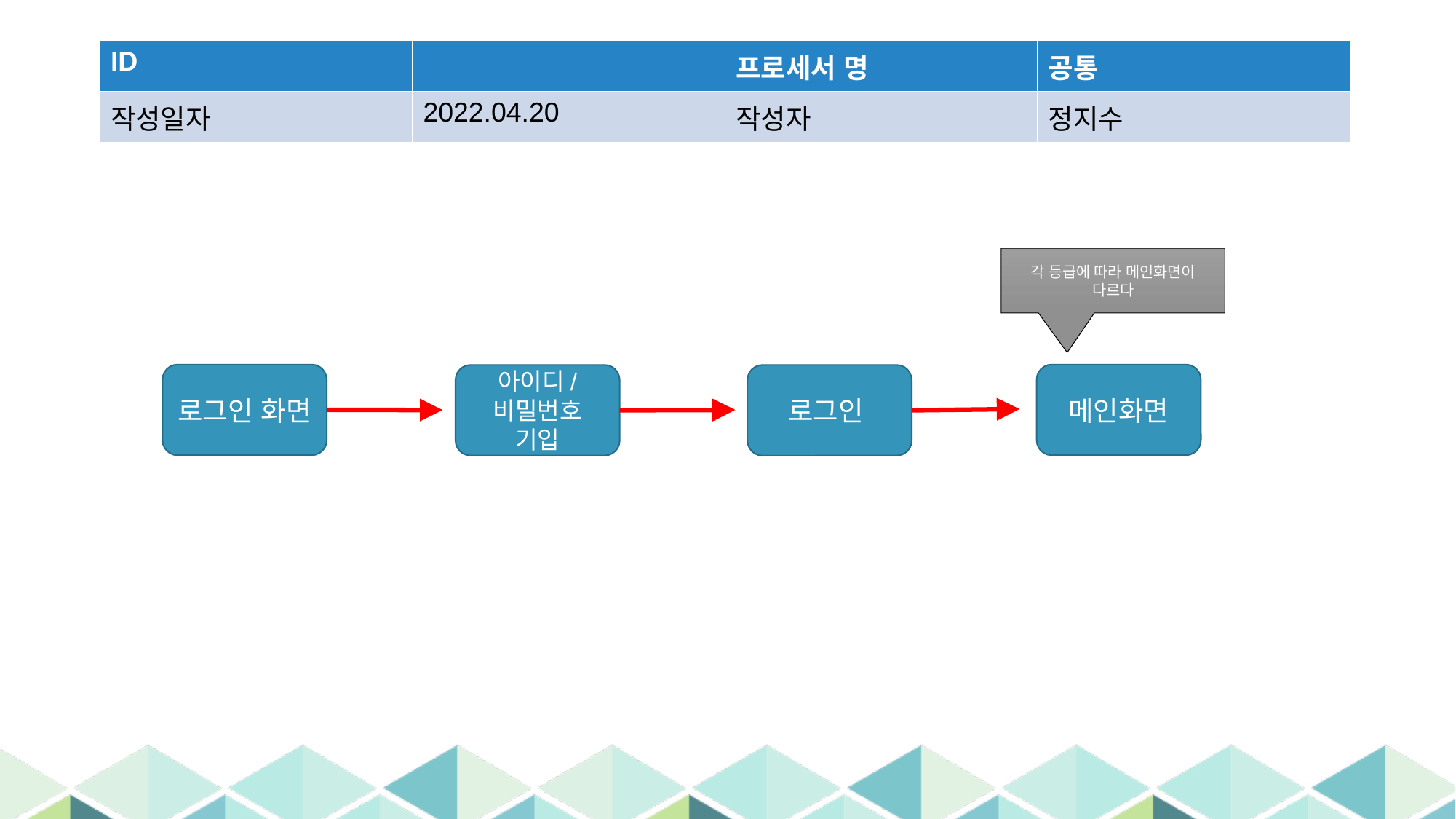

| ID |  | 프로세서 명 | 공통 |
| --- | --- | --- | --- |
| 작성일자 | 2022.04.20 | 작성자 | 정지수 |
각 등급에 따라 메인화면이 다르다
로그인 화면
메인화면
아이디/
비밀번호 기입
로그인